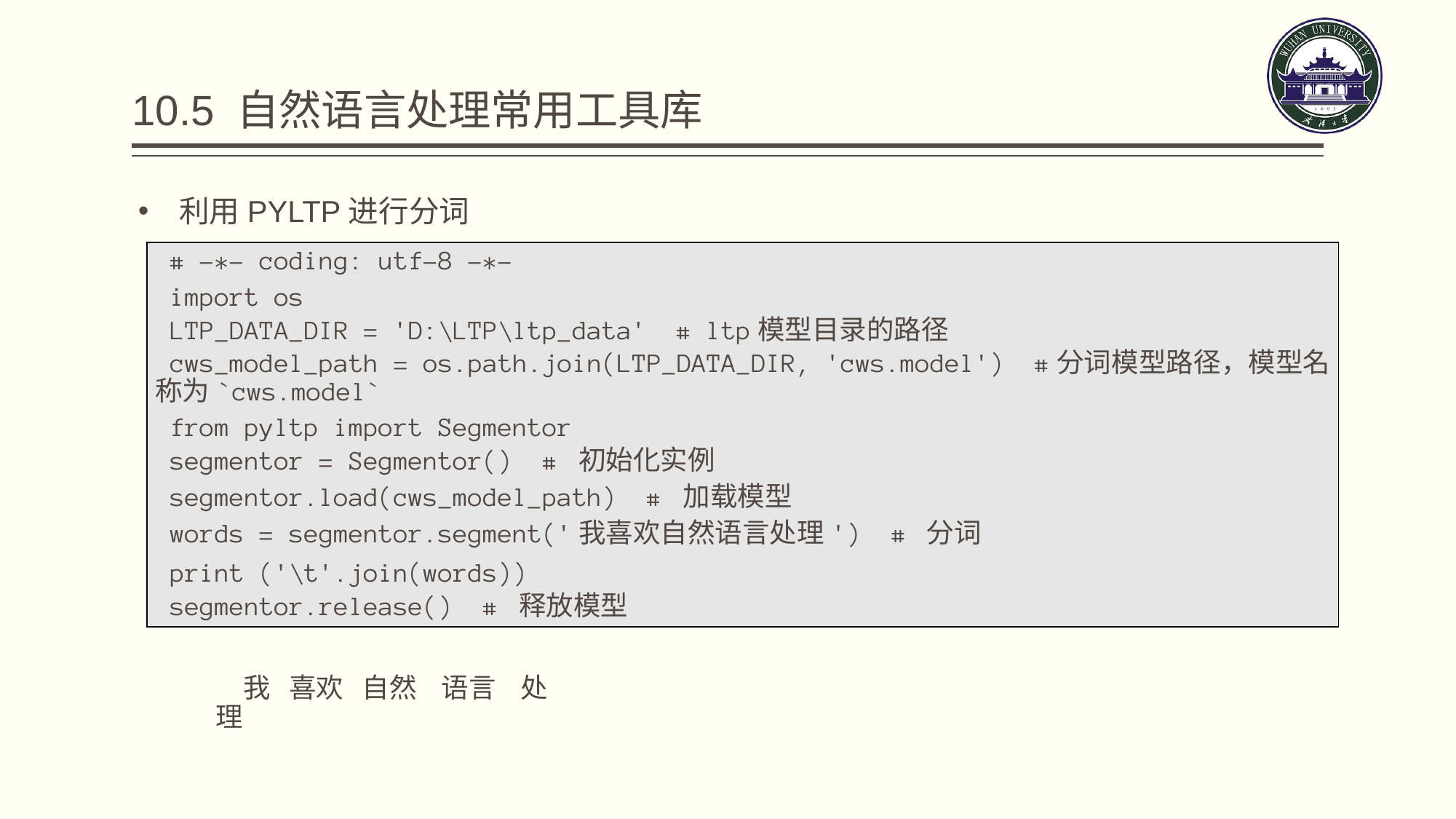

# 10.5 自然语言处理常用工具库
利用PYLTP进行分词
| # -\*- coding: utf-8 -\*- |
| --- |
| import os |
| LTP\_DATA\_DIR = 'D:\LTP\ltp\_data' # ltp模型目录的路径 |
| cws\_model\_path = os.path.join(LTP\_DATA\_DIR, 'cws.model') #分词模型路径，模型名称为`cws.model` |
| from pyltp import Segmentor |
| segmentor = Segmentor() # 初始化实例 |
| segmentor.load(cws\_model\_path) # 加载模型 |
| words = segmentor.segment('我喜欢自然语言处理') # 分词 |
| print ('\t'.join(words)) |
| segmentor.release() # 释放模型 |
我   喜欢   自然    语言    处理